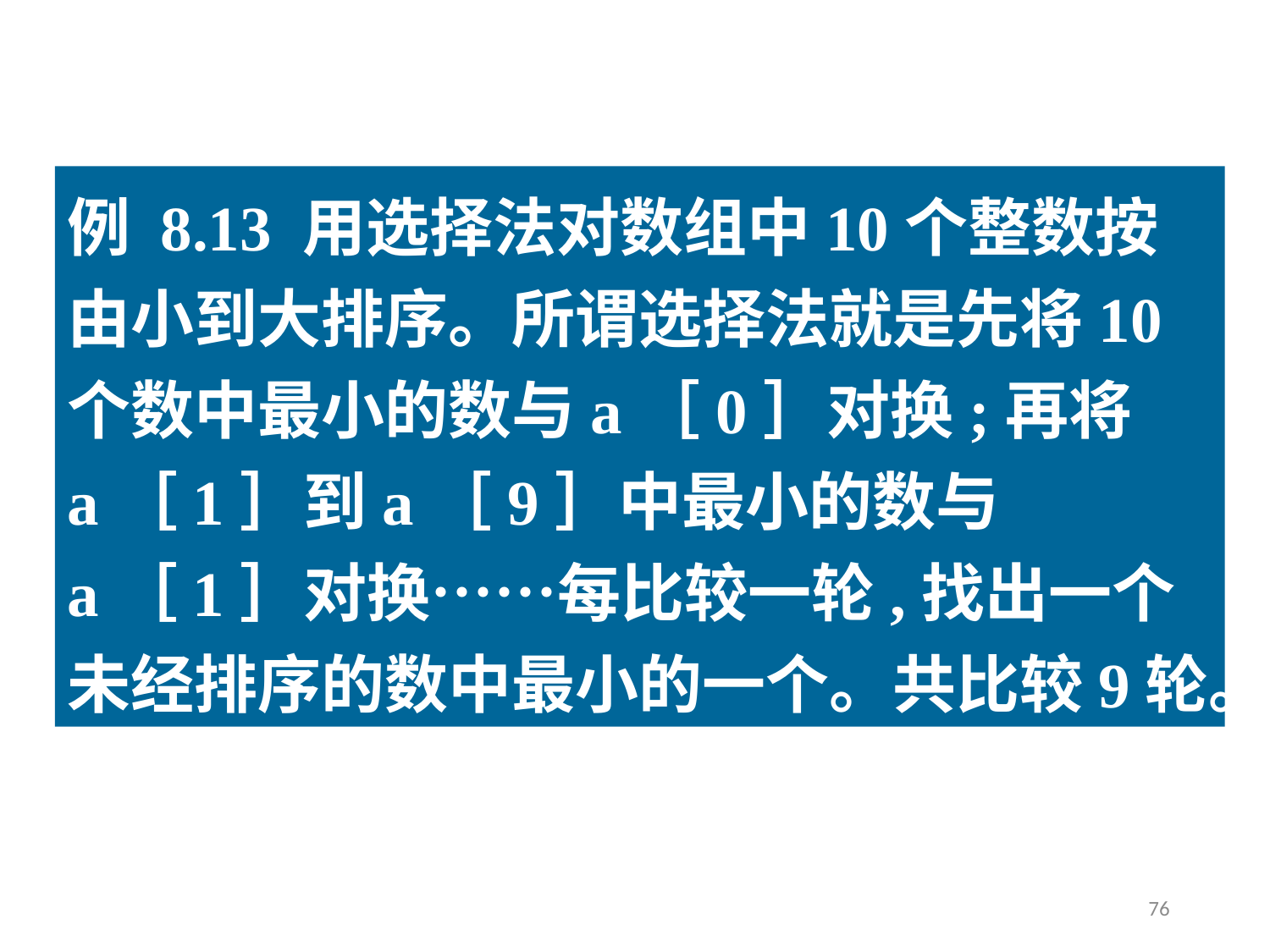

例 8.13 用选择法对数组中10个整数按由小到大排序。所谓选择法就是先将10个数中最小的数与a［0］对换;再将a［1］到a［9］中最小的数与a［1］对换……每比较一轮,找出一个未经排序的数中最小的一个。共比较9轮。
76